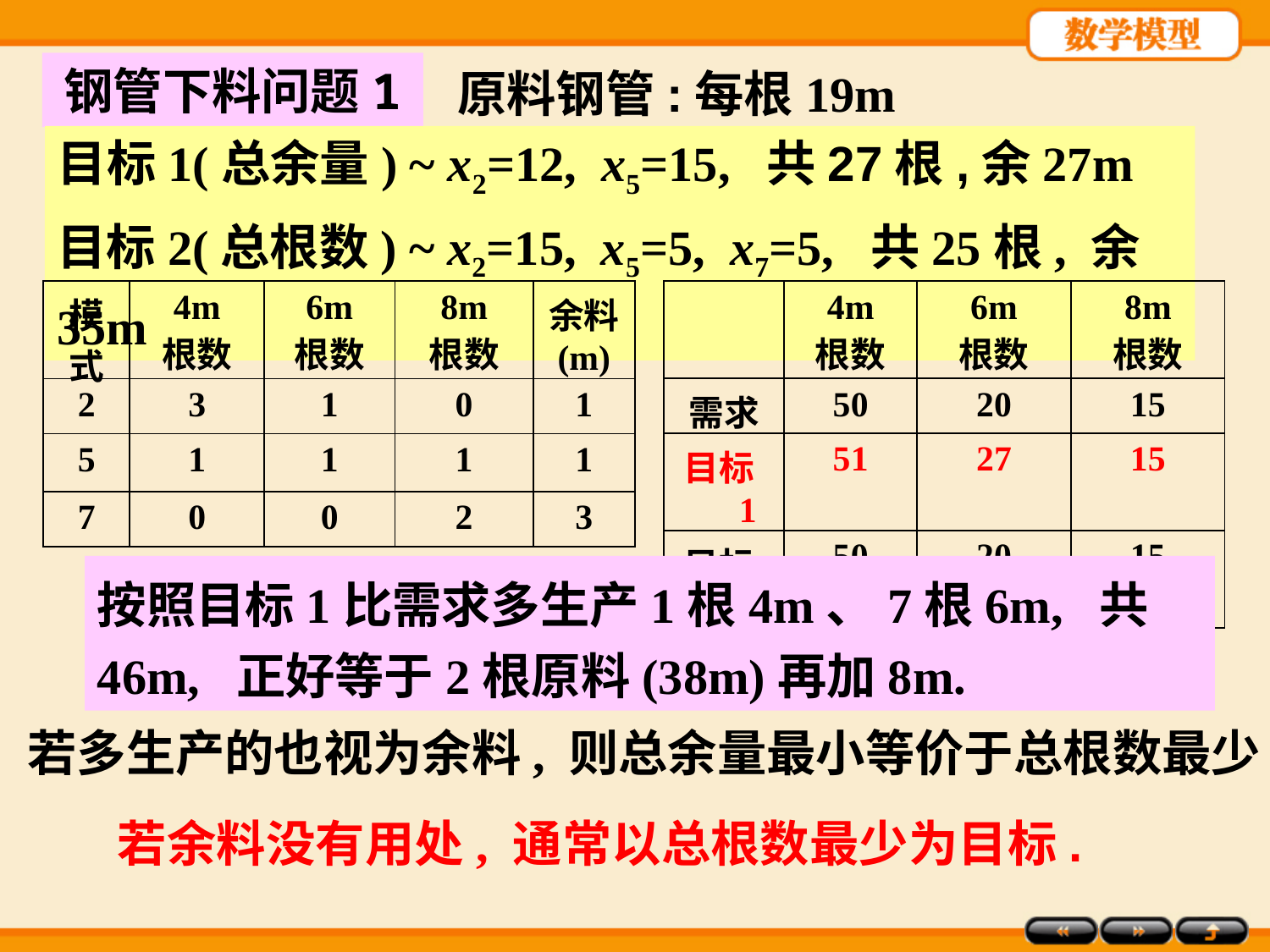

钢管下料问题1
原料钢管:每根19m
目标1(总余量) ~ x2=12,  x5=15,  共27根,余27m
目标2(总根数) ~ x2=15,  x5=5,  x7=5,  共25根, 余35m
| 模 式 | 4m 根数 | 6m 根数 | 8m 根数 | 余料 (m) |
| --- | --- | --- | --- | --- |
| 2 | 3 | 1 | 0 | 1 |
| 5 | 1 | 1 | 1 | 1 |
| 7 | 0 | 0 | 2 | 3 |
|  | 4m 根数 | 6m 根数 | 8m 根数 |
| --- | --- | --- | --- |
| 需求 | 50 | 20 | 15 |
| 目标1 | 51 | 27 | 15 |
| 目标2 | 50 | 20 | 15 |
按照目标1比需求多生产1根4m、7根6m,  共46m,  正好等于2根原料(38m)再加8m.
若多生产的也视为余料, 则总余量最小等价于总根数最少.
若余料没有用处, 通常以总根数最少为目标.